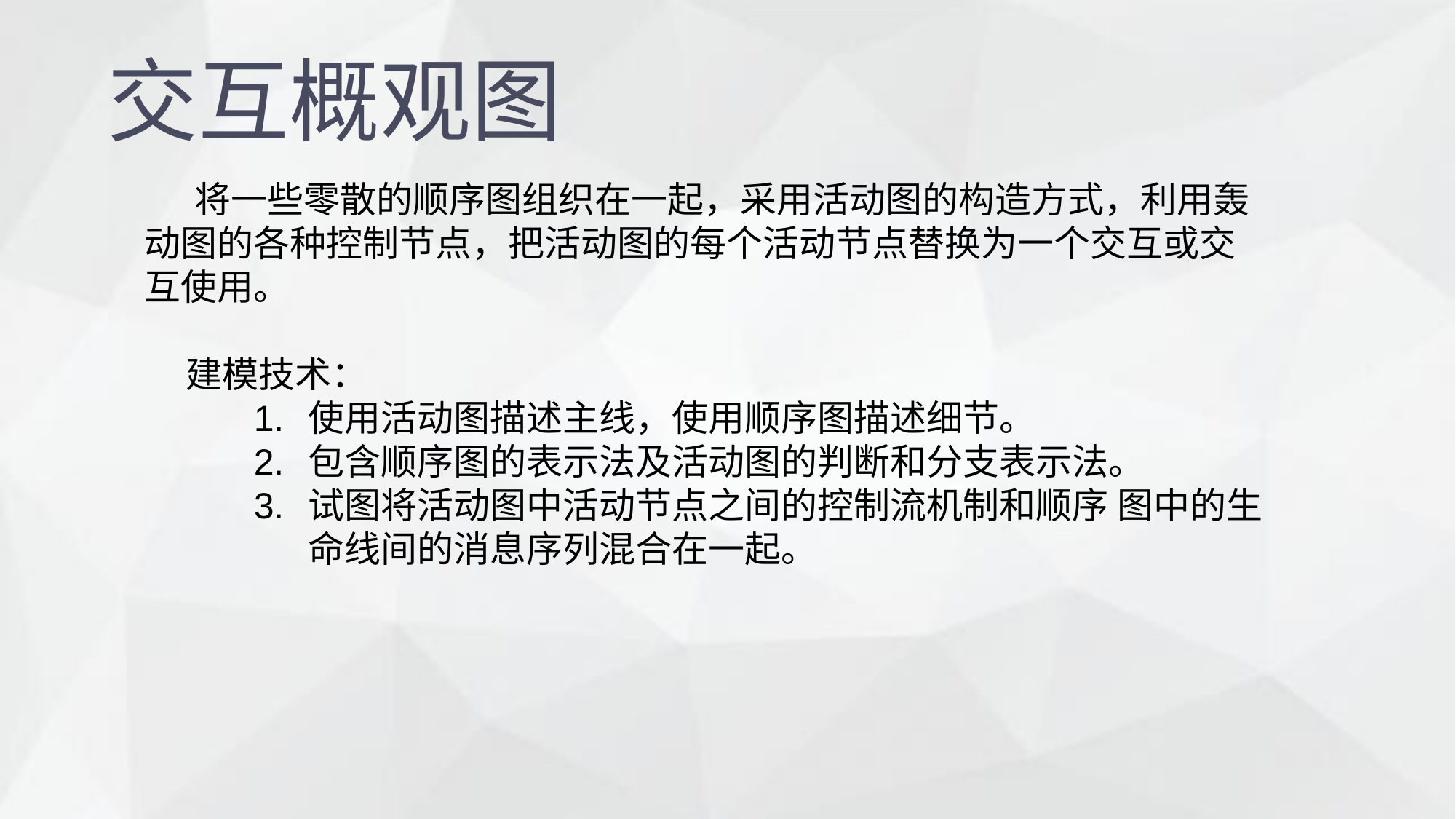

交互概观图
     将一些零散的顺序图组织在一起，采用活动图的构造方式，利用轰动图的各种控制节点，把活动图的每个活动节点替换为一个交互或交互使用。

    建模技术：
使用活动图描述主线，使用顺序图描述细节。
包含顺序图的表示法及活动图的判断和分支表示法。
试图将活动图中活动节点之间的控制流机制和顺序 图中的生命线间的消息序列混合在一起。